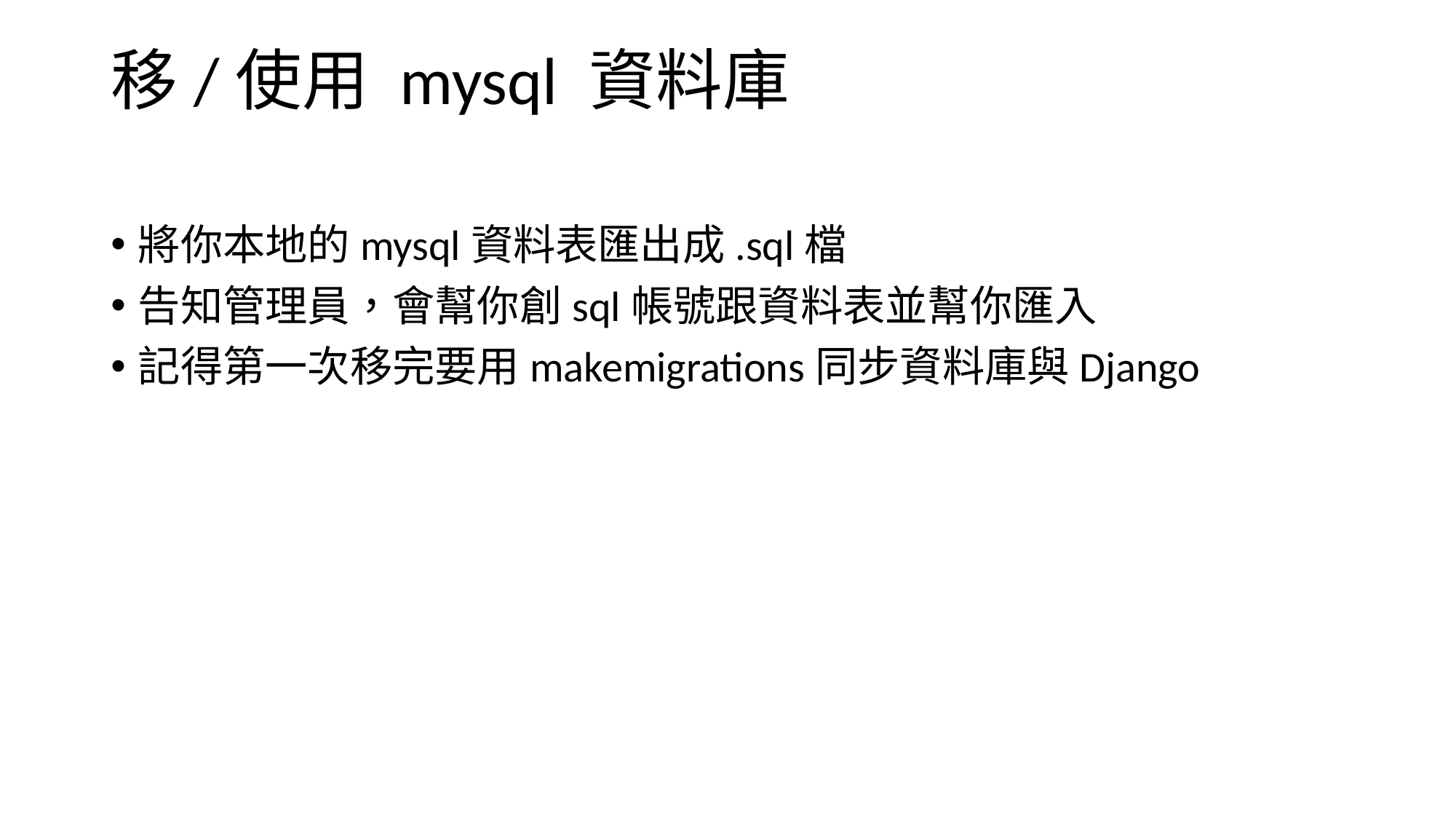

# 移/使用 mysql 資料庫
將你本地的mysql資料表匯出成.sql檔
告知管理員，會幫你創sql帳號跟資料表並幫你匯入
記得第一次移完要用makemigrations同步資料庫與Django